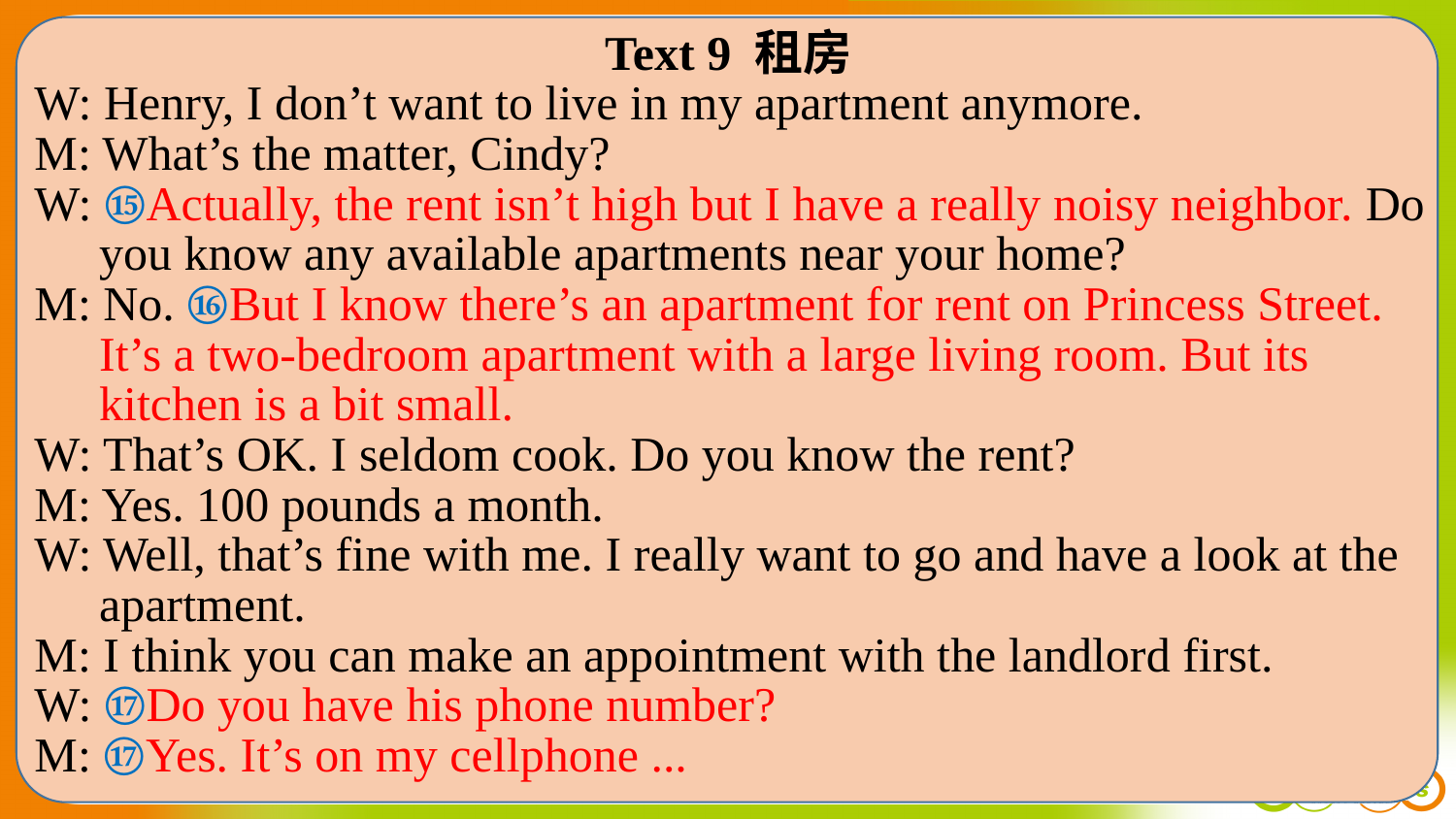

Text 9 租房
W: Henry, I don’t want to live in my apartment anymore.
M: What’s the matter, Cindy?
W: ⑮Actually, the rent isn’t high but I have a really noisy neighbor. Do you know any available apartments near your home?
M: No. ⑯But I know there’s an apartment for rent on Princess Street. It’s a two-bedroom apartment with a large living room. But its kitchen is a bit small.
W: That’s OK. I seldom cook. Do you know the rent?
M: Yes. 100 pounds a month.
W: Well, that’s fine with me. I really want to go and have a look at the apartment.
M: I think you can make an appointment with the landlord first.
W: ⑰Do you have his phone number?
M: ⑰Yes. It’s on my cellphone ...